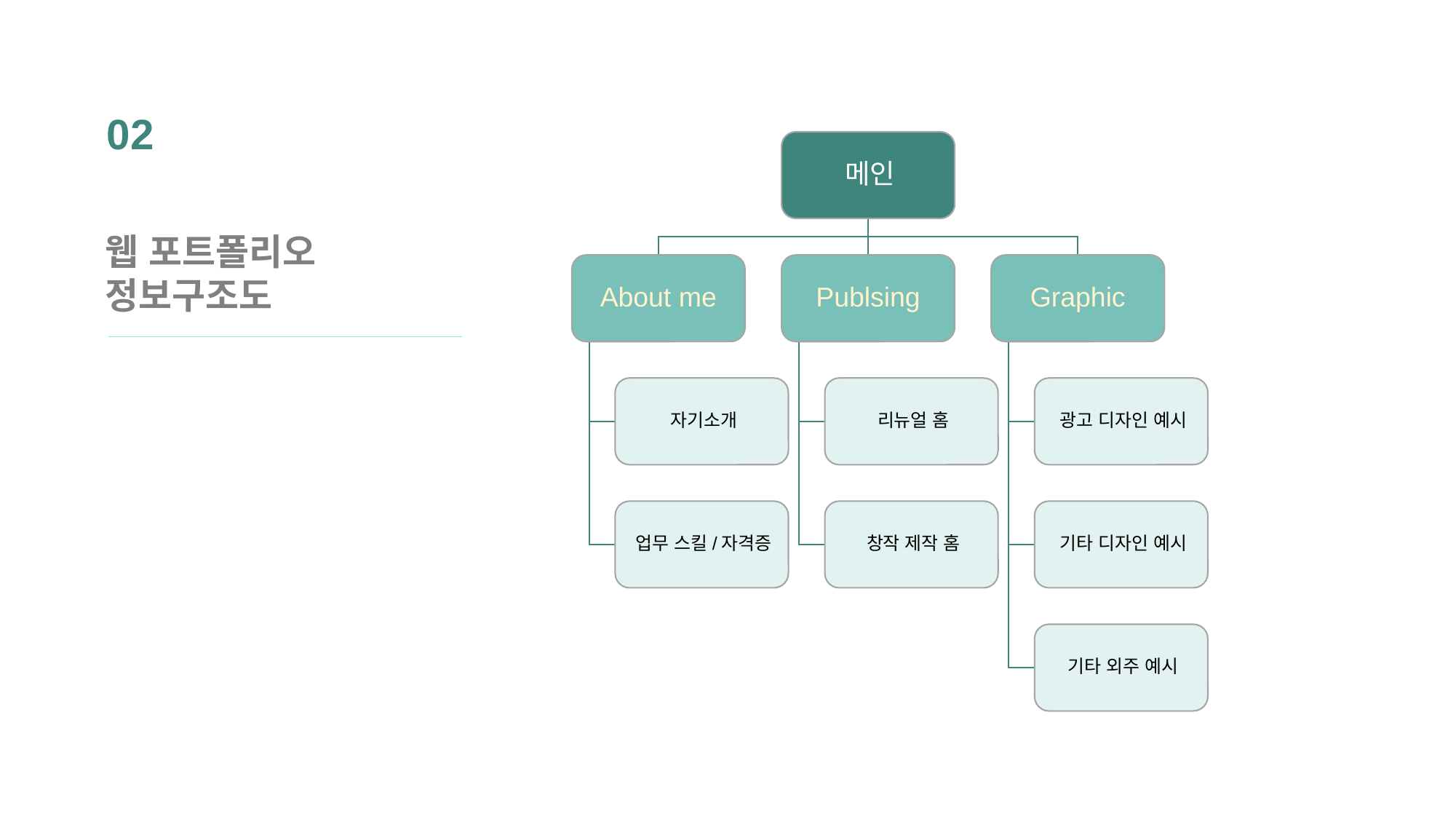

메인
About me
자기소개
업무 스킬/자격증
Publsing
리뉴얼 홈
창작 제작 홈
Graphic
광고 디자인 예시
기타 디자인 예시
기타 외주 예시
02
웹 포트폴리오
정보구조도